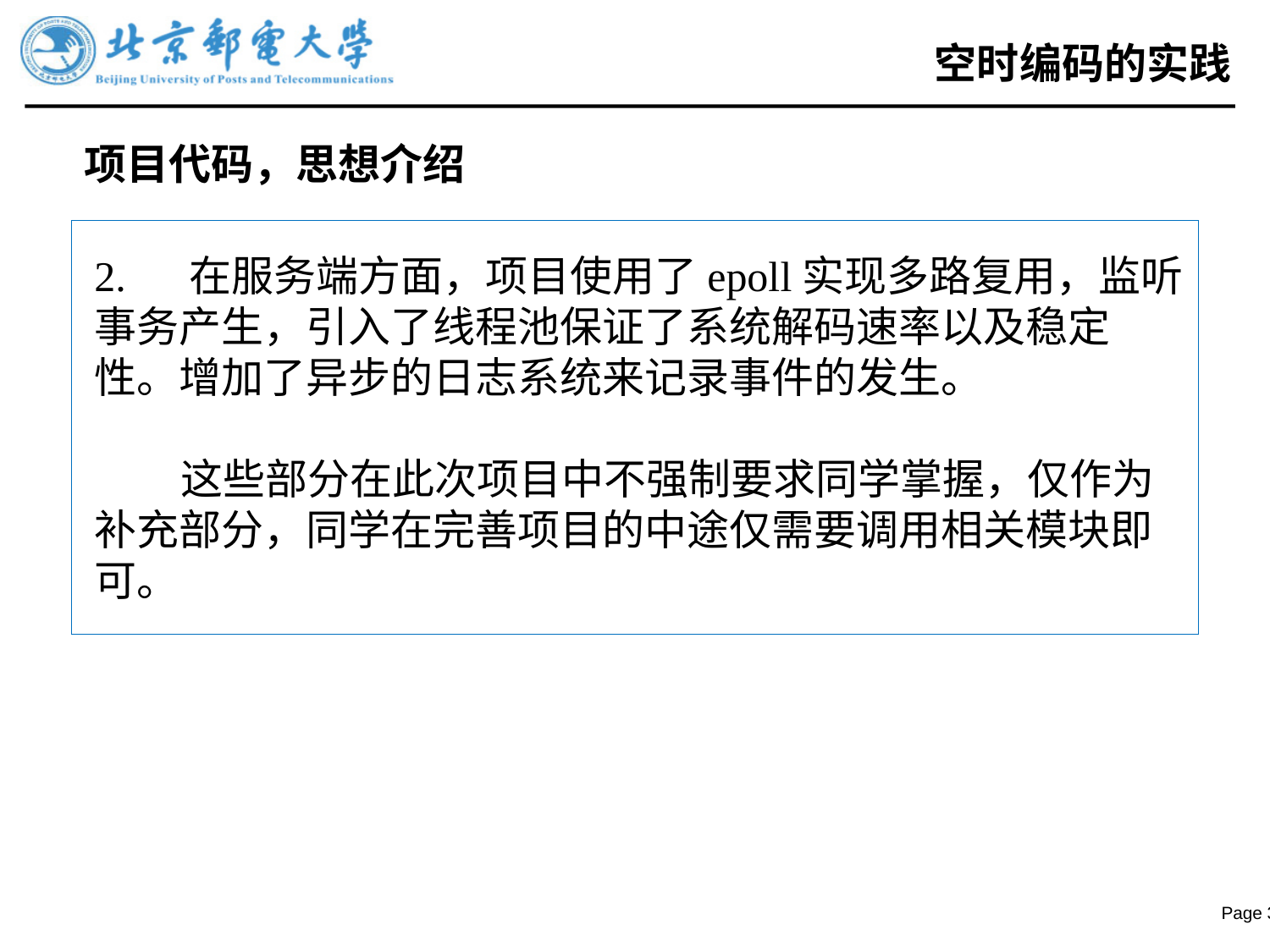

# 空时编码的实践
项目代码，思想介绍

2.     在服务端方面，项目使用了epoll实现多路复用，监听事务产生，引入了线程池保证了系统解码速率以及稳定性。增加了异步的日志系统来记录事件的发生。

        这些部分在此次项目中不强制要求同学掌握，仅作为补充部分，同学在完善项目的中途仅需要调用相关模块即可。